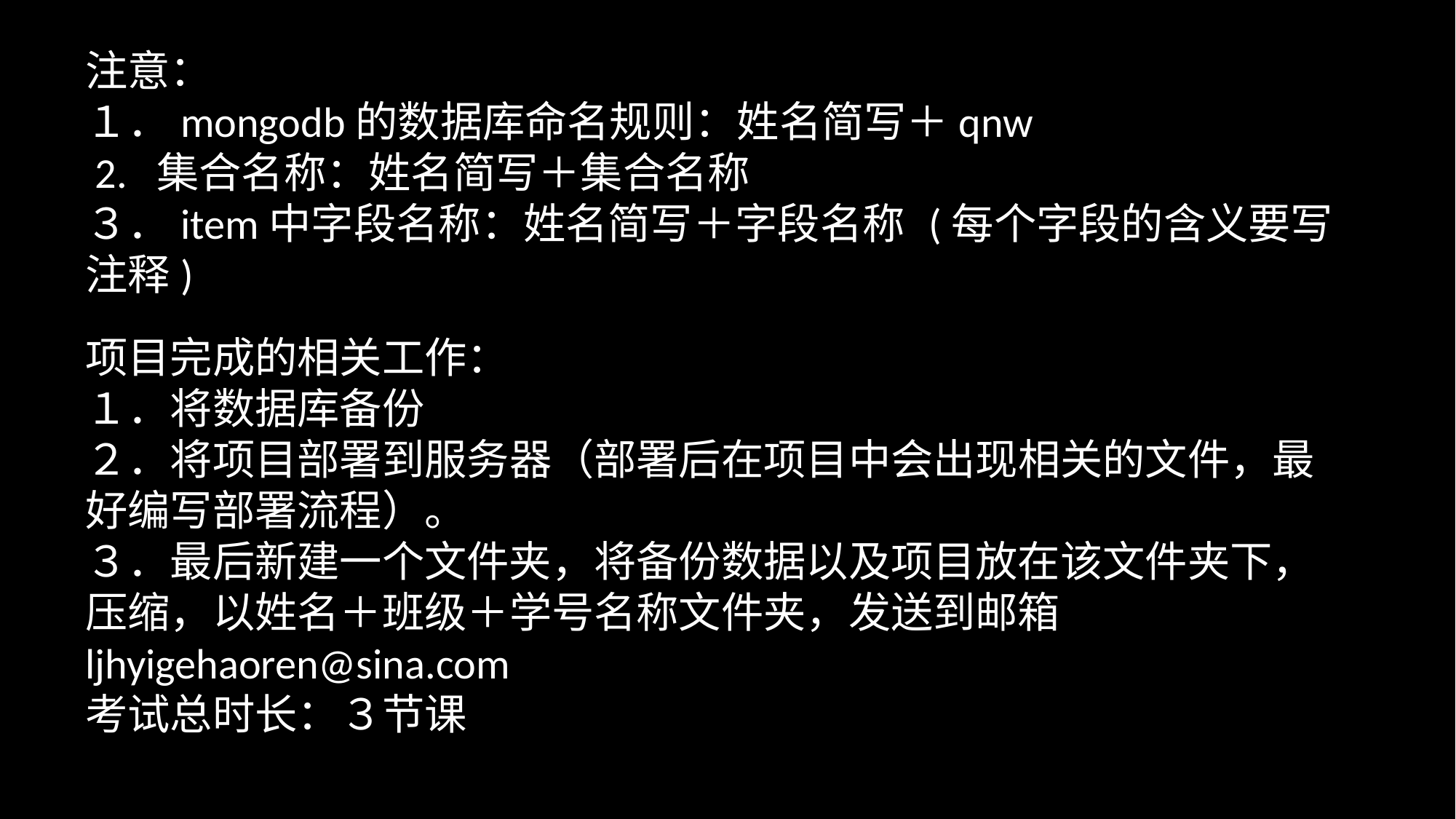

注意：
１．mongodb的数据库命名规则：姓名简写＋qnw
 2.  集合名称：姓名简写＋集合名称
３．item中字段名称：姓名简写＋字段名称 (每个字段的含义要写注释)

项目完成的相关工作：
１．将数据库备份
２．将项目部署到服务器（部署后在项目中会出现相关的文件，最好编写部署流程）。
３．最后新建一个文件夹，将备份数据以及项目放在该文件夹下，压缩，以姓名＋班级＋学号名称文件夹，发送到邮箱ljhyigehaoren@sina.com
考试总时长：３节课